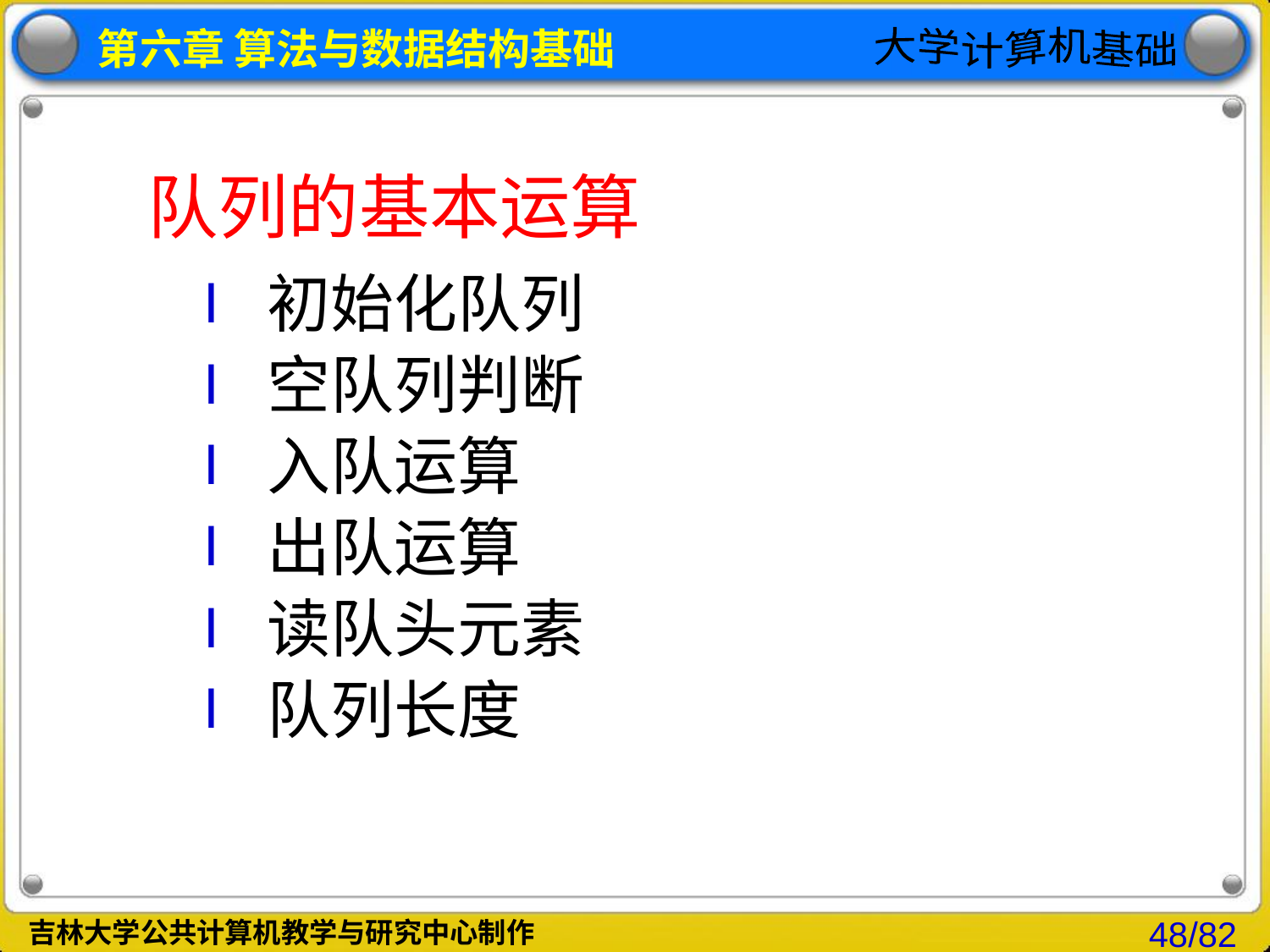

# 队列的基本运算
初始化队列
空队列判断
入队运算
出队运算
读队头元素
队列长度
48/82